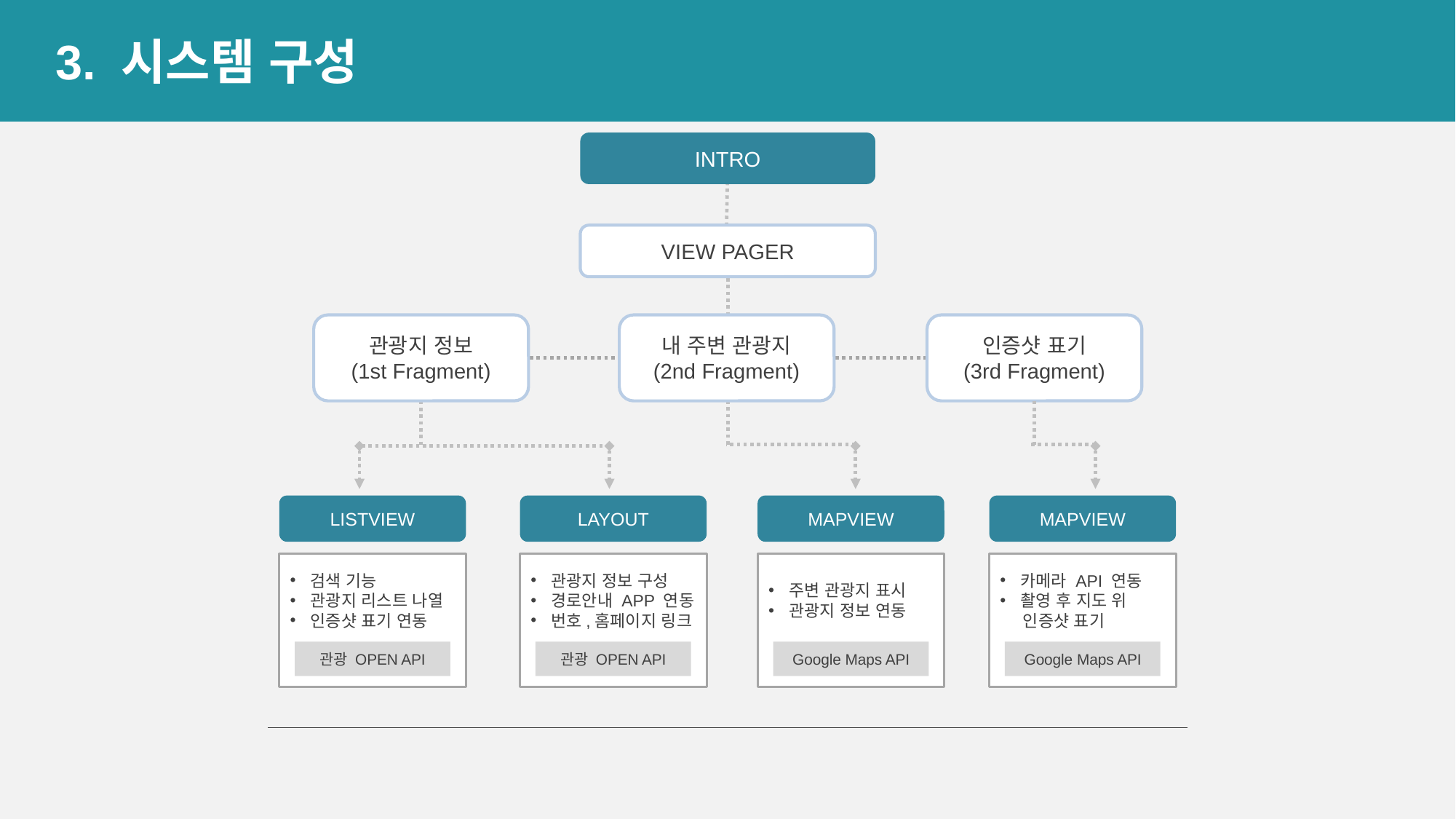

3. 시스템 구성
INTRO
VIEW PAGER
관광지 정보
(1st Fragment)
내 주변 관광지
(2nd Fragment)
인증샷 표기
(3rd Fragment)
LISTVIEW
LAYOUT
MAPVIEW
MAPVIEW
검색 기능
관광지 리스트 나열
인증샷 표기 연동

관광지 정보 구성
경로안내 APP 연동
번호,홈페이지 링크

주변 관광지 표시
관광지 정보 연동

카메라 API 연동
촬영 후 지도 위
    인증샷 표기

관광 OPEN API
관광 OPEN API
Google Maps API
Google Maps API